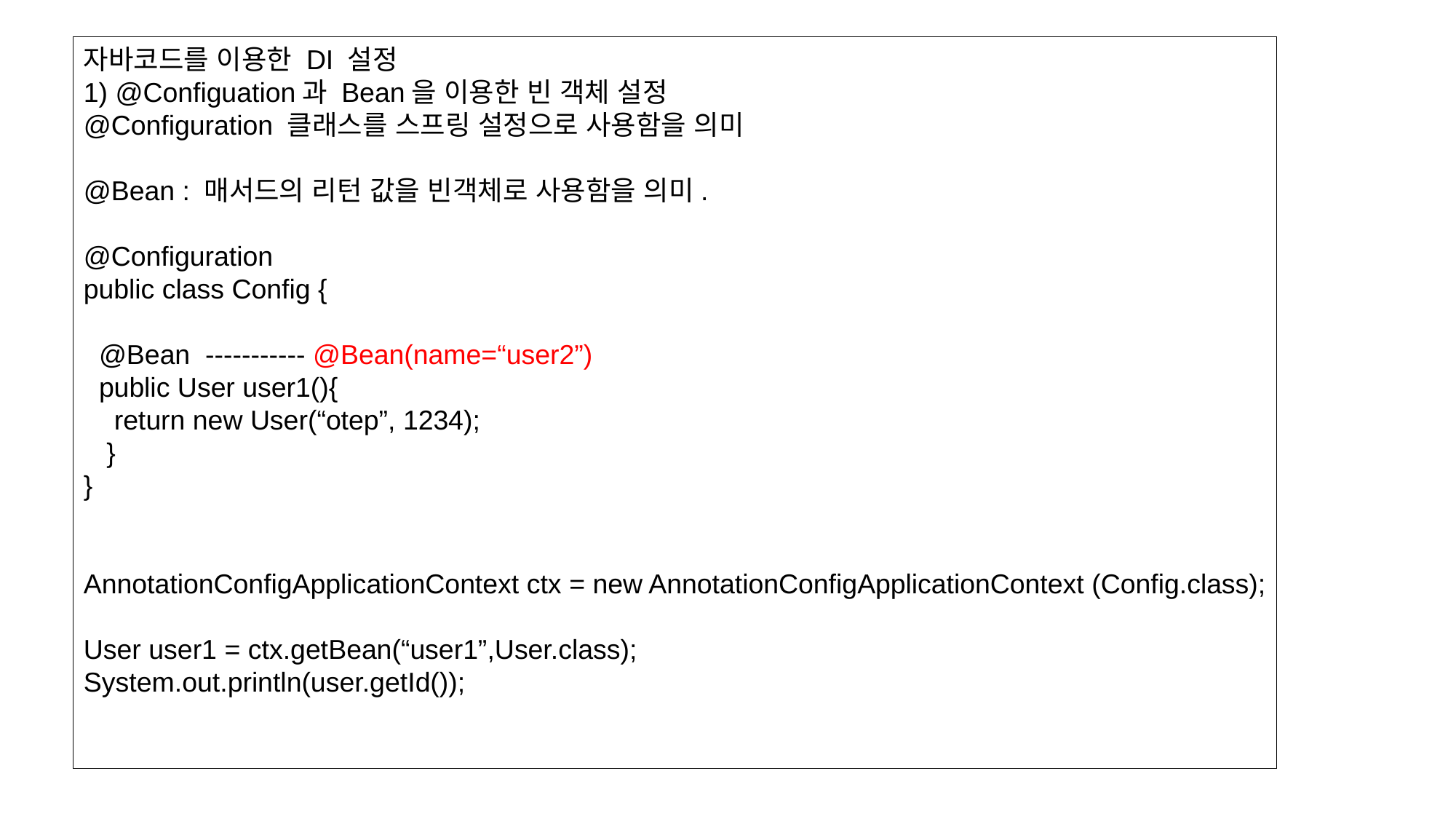

자바코드를 이용한 DI 설정
1) @Configuation과 Bean을 이용한 빈 객체 설정
@Configuration 클래스를 스프링 설정으로 사용함을 의미

@Bean : 매서드의 리턴 값을 빈객체로 사용함을 의미.

@Configuration
public class Config {

  @Bean  ----------- @Bean(name=“user2”)
  public User user1(){
    return new User(“otep”, 1234);
   }
}

AnnotationConfigApplicationContext ctx = new AnnotationConfigApplicationContext (Config.class);

User user1 = ctx.getBean(“user1”,User.class);
System.out.println(user.getId());